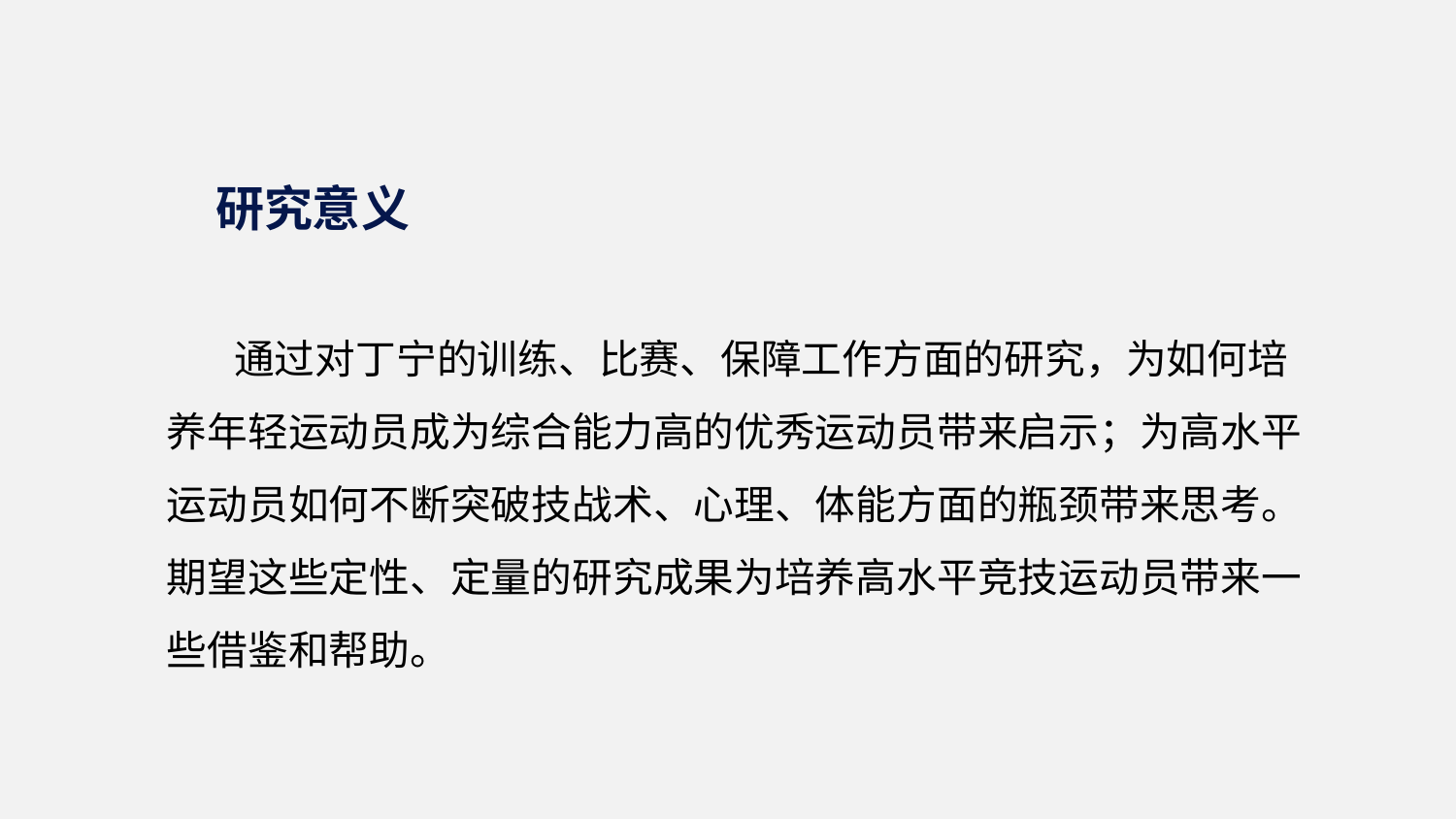

研究意义

 通过对丁宁的训练、比赛、保障工作方面的研究，为如何培养年轻运动员成为综合能力高的优秀运动员带来启示；为高水平运动员如何不断突破技战术、心理、体能方面的瓶颈带来思考。期望这些定性、定量的研究成果为培养高水平竞技运动员带来一些借鉴和帮助。